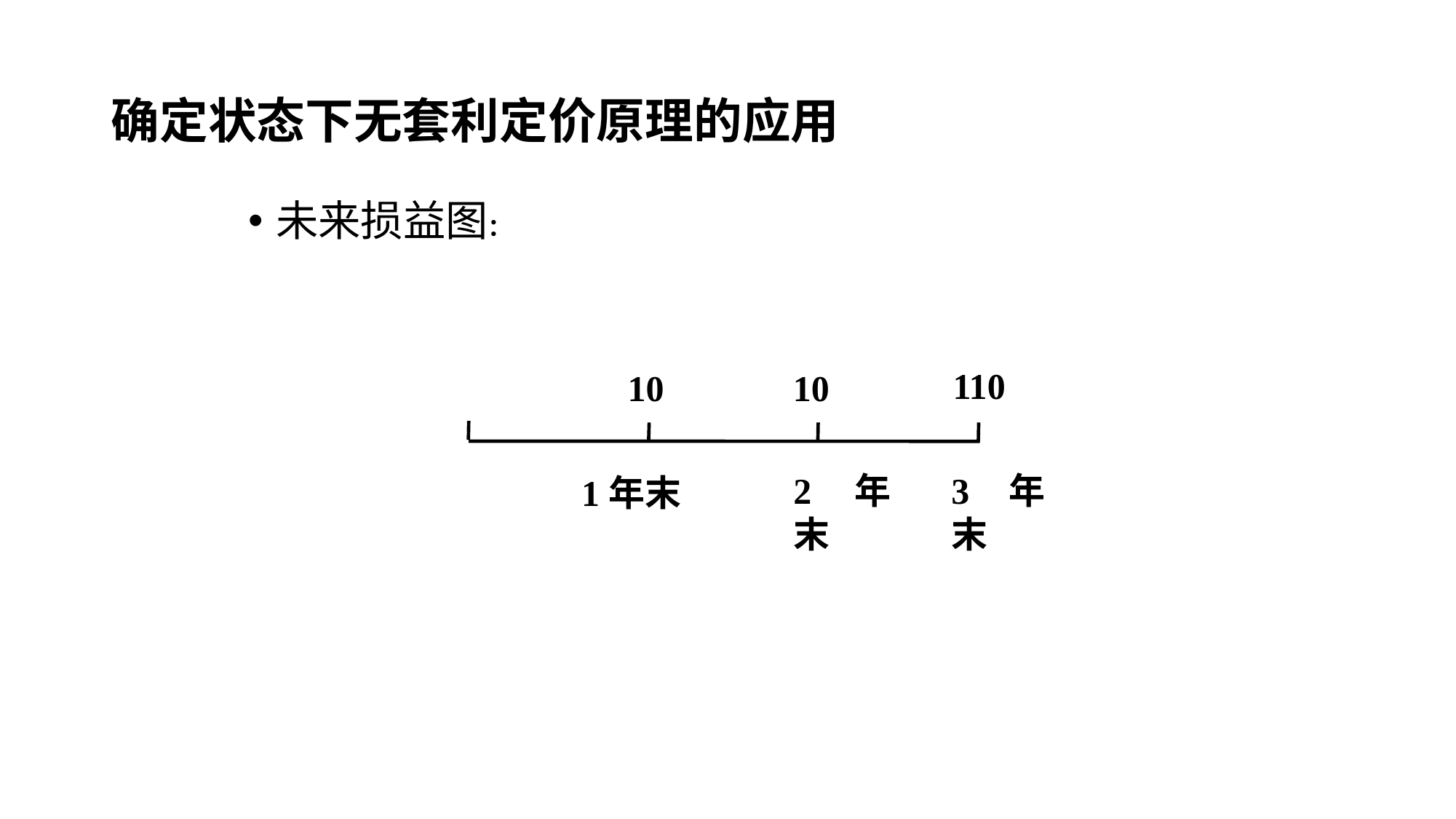

确定状态下无套利定价原理的应用
未来损益图：
110
10
10

2年末
3年末
1年末